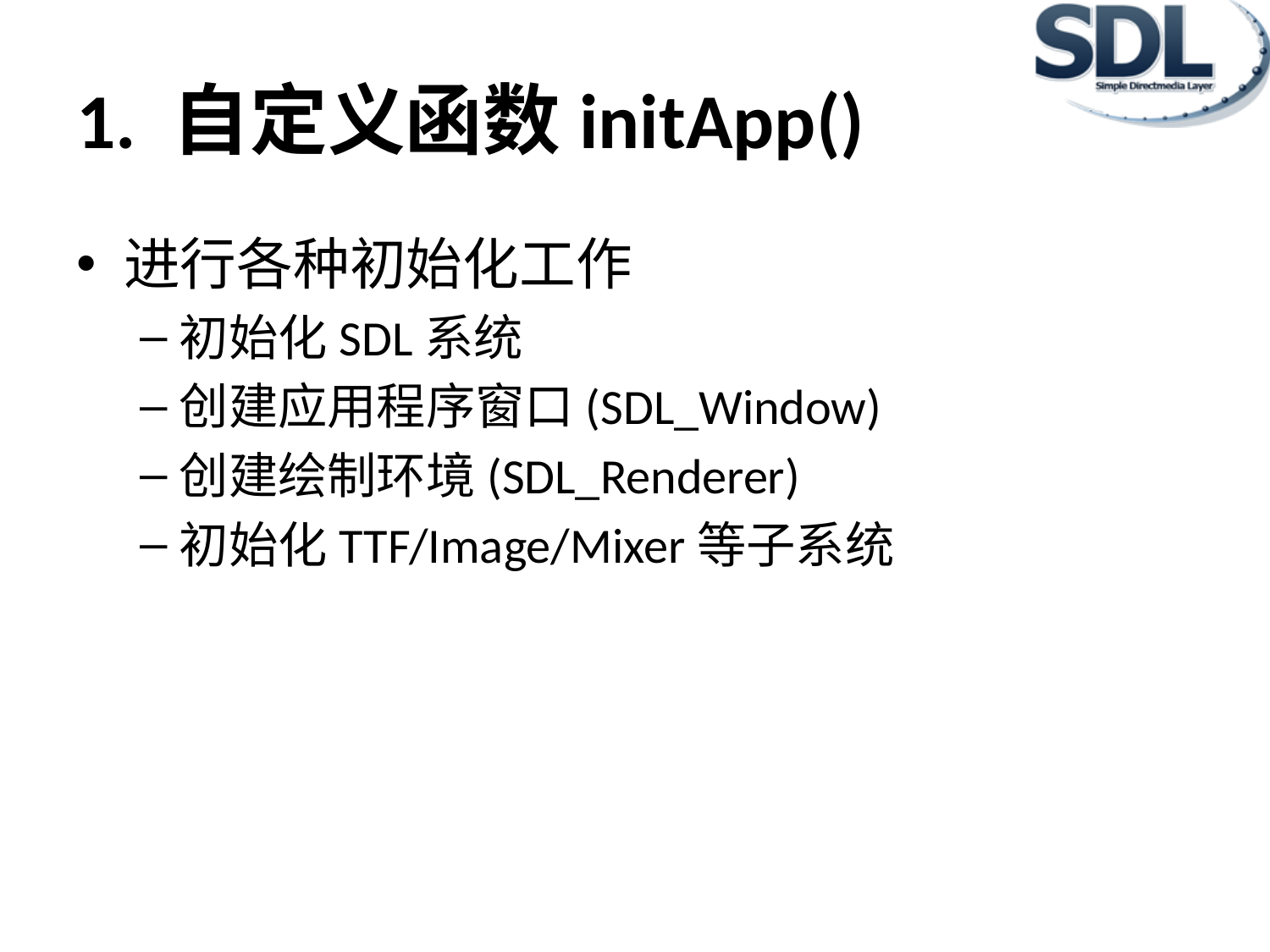

# 1. 自定义函数initApp()
进行各种初始化工作
初始化SDL系统
创建应用程序窗口(SDL_Window)
创建绘制环境(SDL_Renderer)
初始化TTF/Image/Mixer等子系统